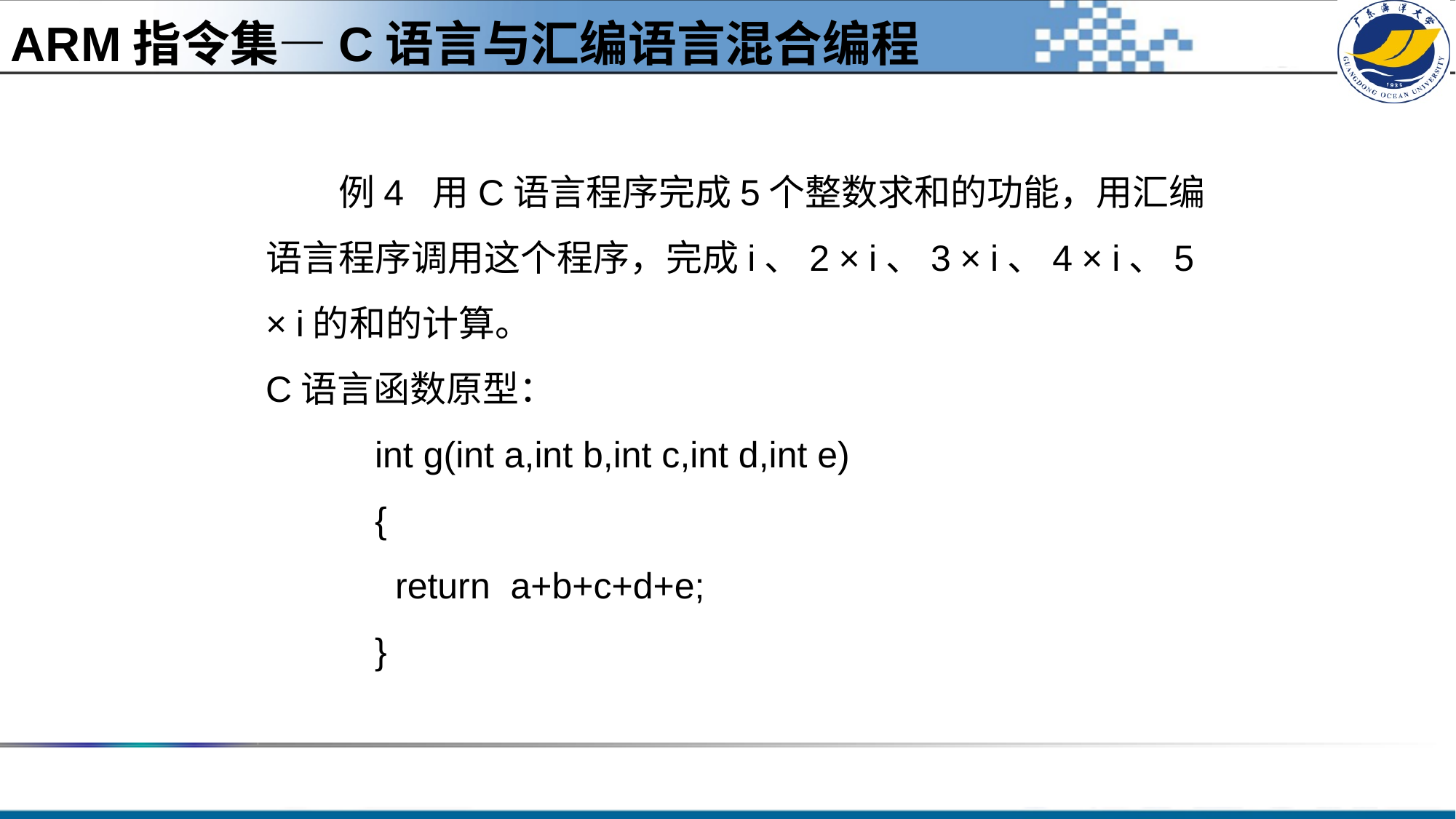

ARM指令集—C语言与汇编语言混合编程
# 例4  用C语言程序完成5个整数求和的功能，用汇编语言程序调用这个程序，完成i、2 × i、3 × i、4 × i、5 × i的和的计算。 C语言函数原型： int g(int a,int b,int c,int d,int e) { return  a+b+c+d+e; }